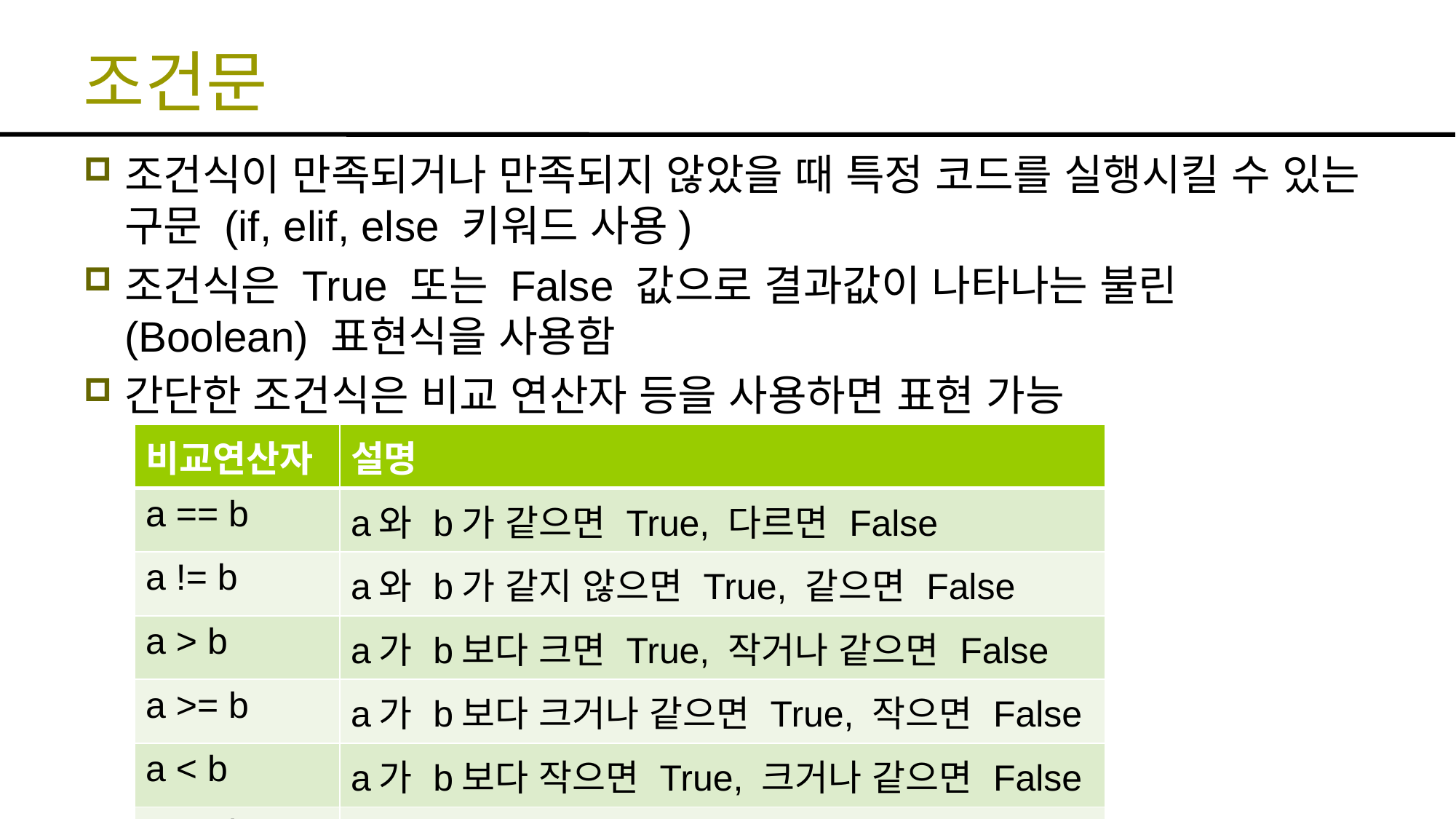

# 조건문
조건식이 만족되거나 만족되지 않았을 때 특정 코드를 실행시킬 수 있는 구문 (if, elif, else 키워드 사용)
조건식은 True 또는 False 값으로 결과값이 나타나는 불린(Boolean) 표현식을 사용함
간단한 조건식은 비교 연산자 등을 사용하면 표현 가능

| 비교연산자 | 설명 |
| --- | --- |
| a == b | a와 b가 같으면 True, 다르면 False |
| a != b | a와 b가 같지 않으면 True, 같으면 False |
| a > b | a가 b보다 크면 True, 작거나 같으면 False |
| a >= b | a가 b보다 크거나 같으면 True, 작으면 False |
| a < b | a가 b보다 작으면 True, 크거나 같으면 False |
| a <= b | a가 b보다 작거나 같으면 True, 크면 False |